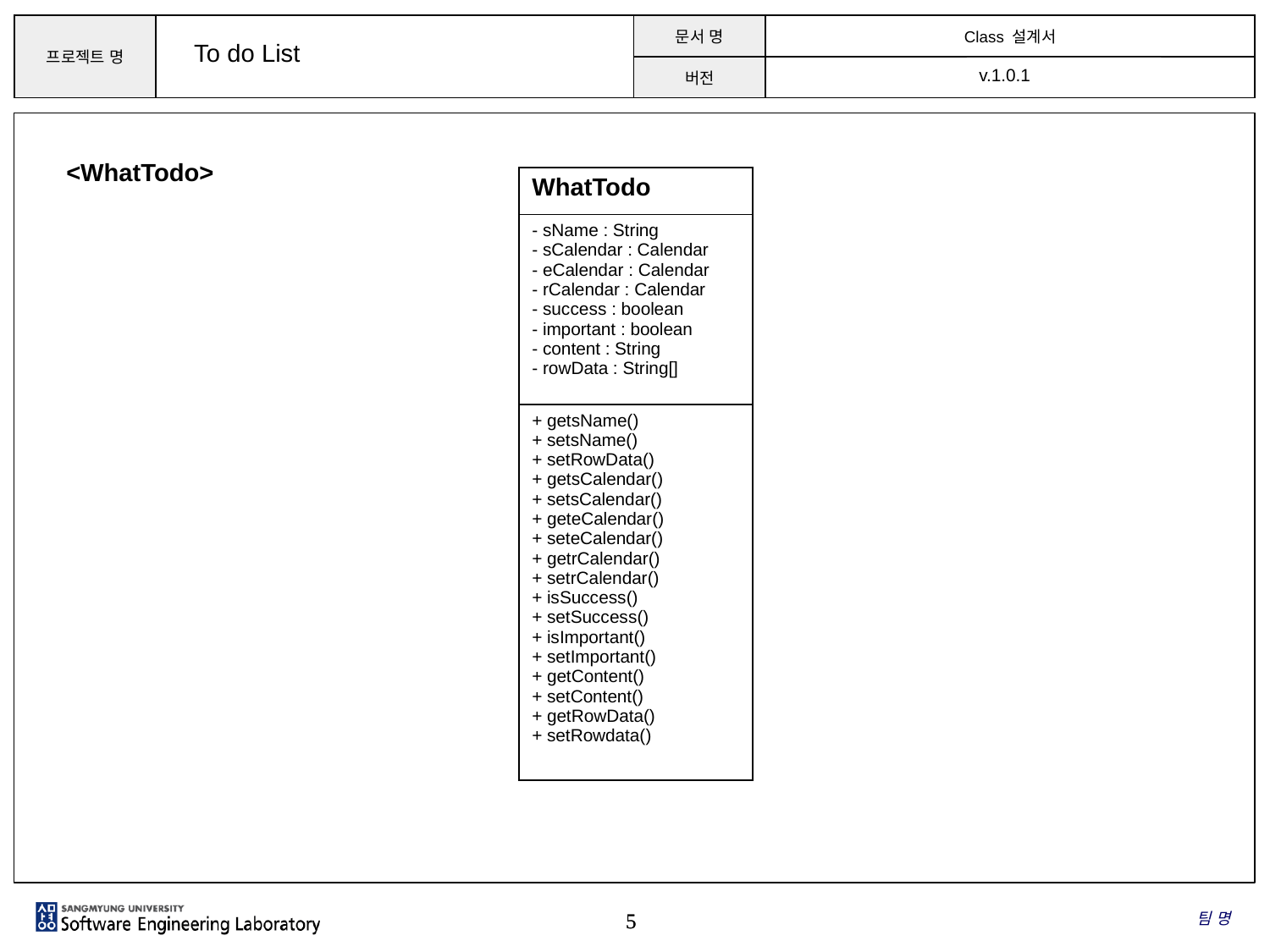

To do List
v.1.0.1
<WhatTodo>
| WhatTodo |
| --- |
| - sName : String - sCalendar : Calendar - eCalendar : Calendar - rCalendar : Calendar - success : boolean - important : boolean - content : String - rowData : String[] |
| + getsName() + setsName() + setRowData() + getsCalendar() + setsCalendar() + geteCalendar() + seteCalendar() + getrCalendar() + setrCalendar() + isSuccess() + setSuccess() + isImportant() + setImportant() + getContent() + setContent() + getRowData() + setRowdata() |
팀 명